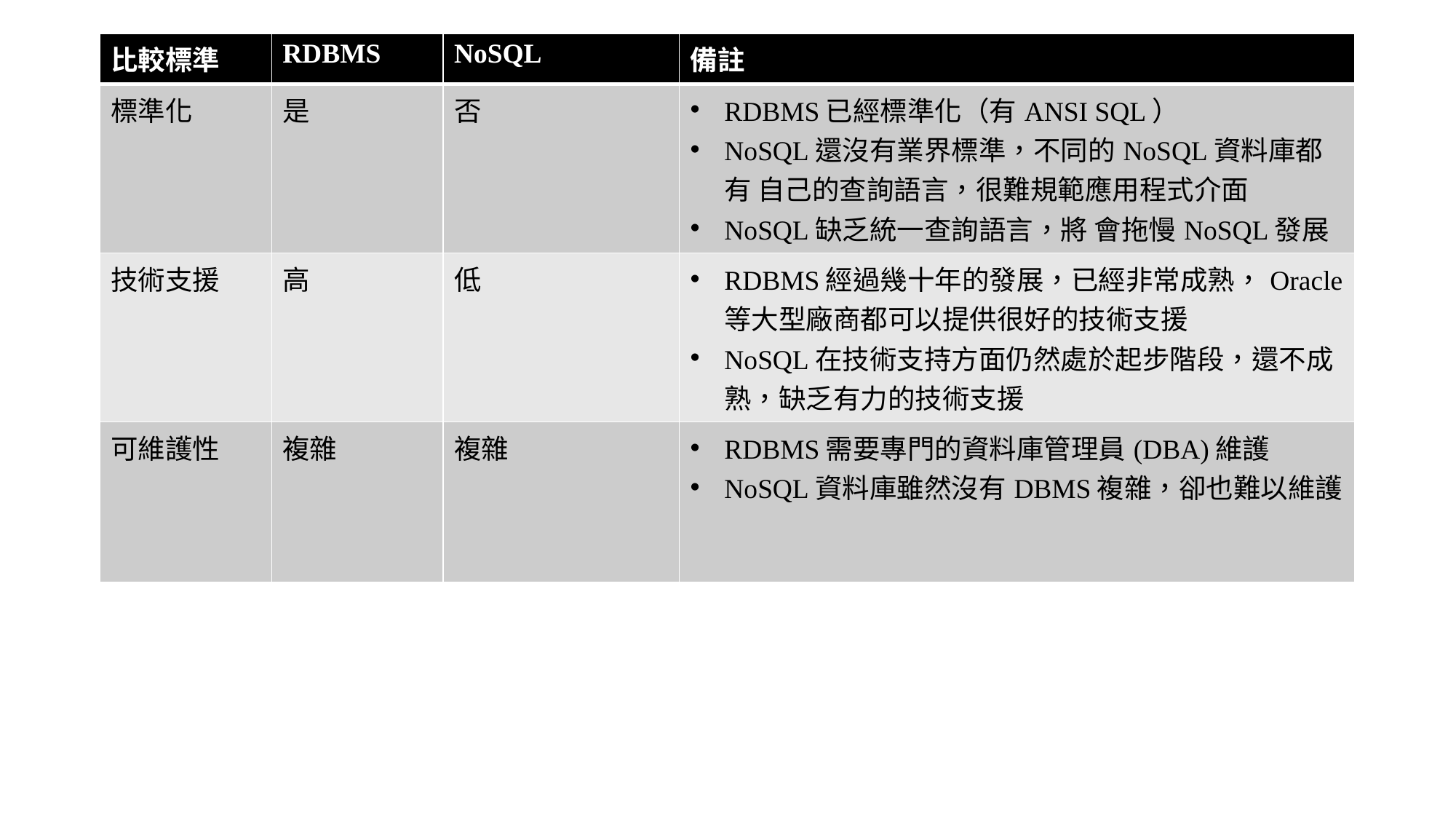

| 比較標準 | RDBMS | NoSQL | 備註 |
| --- | --- | --- | --- |
| 標準化 | 是 | 否 | RDBMS已經標準化（有ANSI SQL） NoSQL還沒有業界標準，不同的NoSQL資料庫都有 自己的查詢語言，很難規範應用程式介面 NoSQL缺乏統一查詢語言，將 會拖慢NoSQL發展 |
| 技術支援 | 高 | 低 | RDBMS經過幾十年的發展，已經非常成熟，Oracle 等大型廠商都可以提供很好的技術支援 NoSQL在技術支持方面仍然處於起步階段，還不成 熟，缺乏有力的技術支援 |
| 可維護性 | 複雜 | 複雜 | RDBMS需要專門的資料庫管理員(DBA)維護 NoSQL資料庫雖然沒有DBMS複雜，卻也難以維護 |